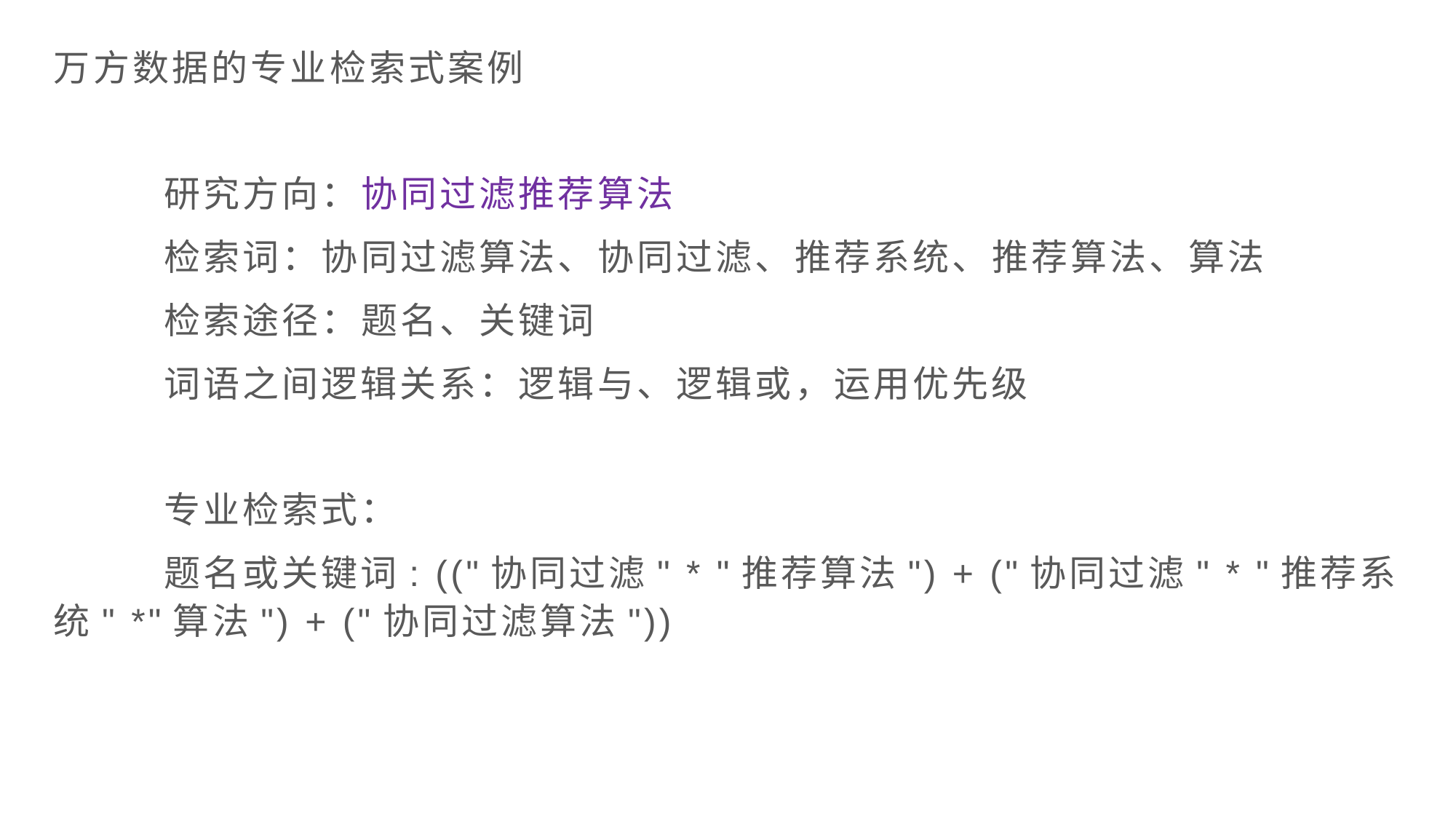

万方数据的专业检索式案例

         研究方向：协同过滤推荐算法
         检索词：协同过滤算法、协同过滤、推荐系统、推荐算法、算法
         检索途径：题名、关键词
         词语之间逻辑关系：逻辑与、逻辑或，运用优先级

         专业检索式：
         题名或关键词: (("协同过滤" * "推荐算法") + ("协同过滤" * "推荐系统" *"算法") + ("协同过滤算法"))